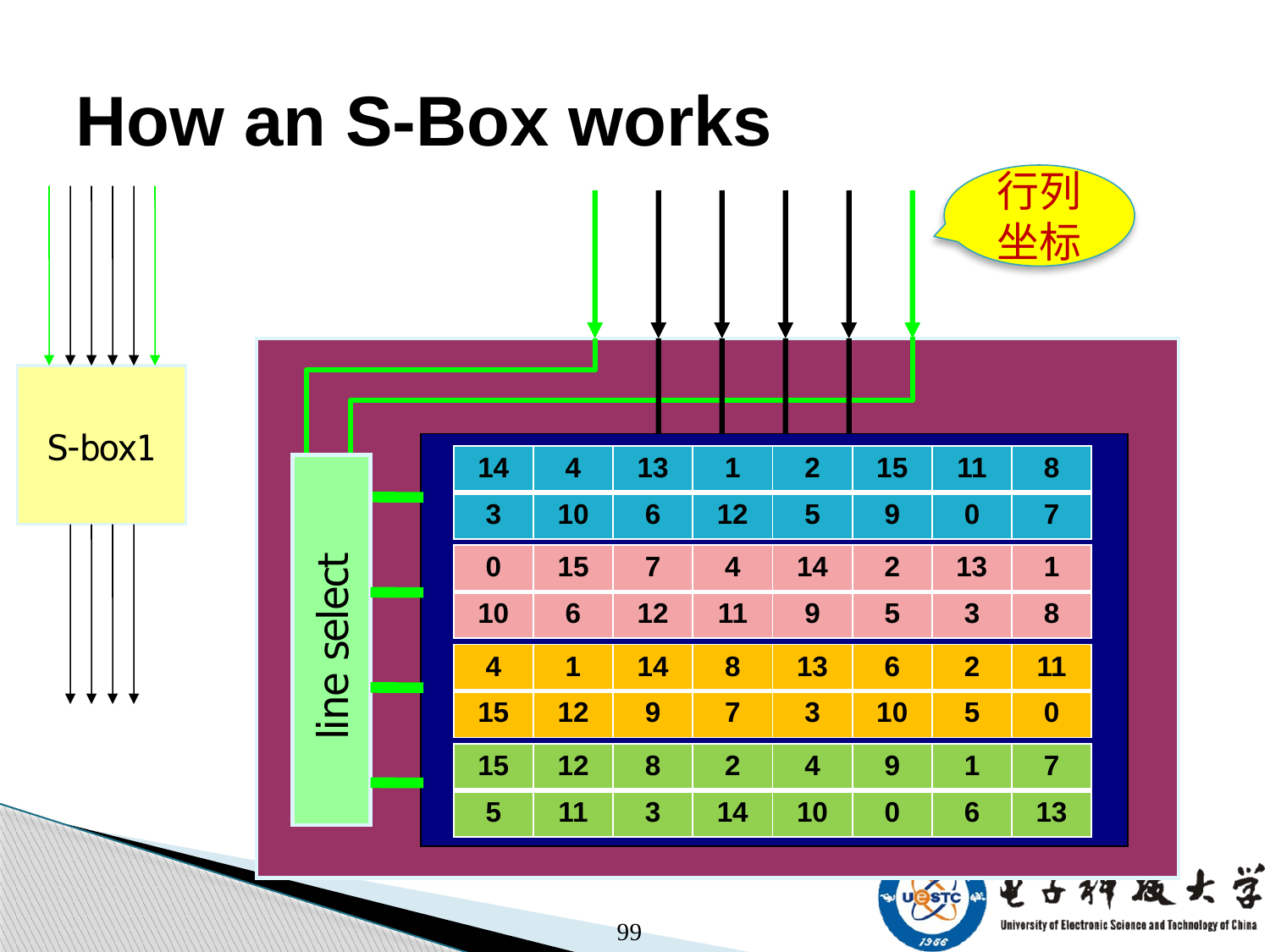

# How an S-Box works
行列坐标

S-box1

| 14 | 4 | 13 | 1 | 2 | 15 | 11 | 8 |
| --- | --- | --- | --- | --- | --- | --- | --- |
| 3 | 10 | 6 | 12 | 5 | 9 | 0 | 7 |

| 0 | 15 | 7 | 4 | 14 | 2 | 13 | 1 |
| --- | --- | --- | --- | --- | --- | --- | --- |
| 10 | 6 | 12 | 11 | 9 | 5 | 3 | 8 |

line select
| 4 | 1 | 14 | 8 | 13 | 6 | 2 | 11 |
| --- | --- | --- | --- | --- | --- | --- | --- |
| 15 | 12 | 9 | 7 | 3 | 10 | 5 | 0 |

| 15 | 12 | 8 | 2 | 4 | 9 | 1 | 7 |
| --- | --- | --- | --- | --- | --- | --- | --- |
| 5 | 11 | 3 | 14 | 10 | 0 | 6 | 13 |

99